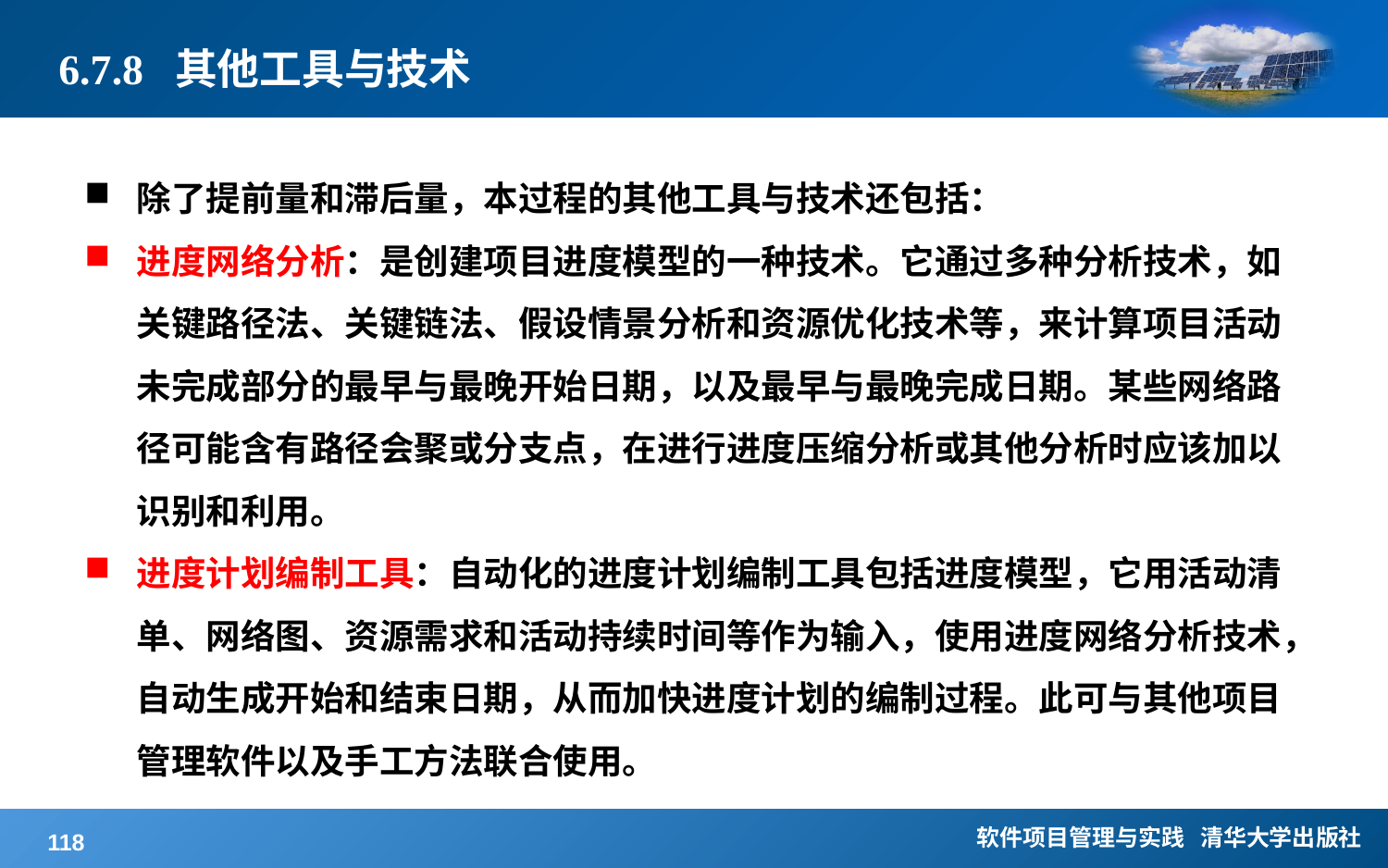

# 6.7.8  其他工具与技术
除了提前量和滞后量，本过程的其他工具与技术还包括：
进度网络分析：是创建项目进度模型的一种技术。它通过多种分析技术，如关键路径法、关键链法、假设情景分析和资源优化技术等，来计算项目活动未完成部分的最早与最晚开始日期，以及最早与最晚完成日期。某些网络路径可能含有路径会聚或分支点，在进行进度压缩分析或其他分析时应该加以识别和利用。
进度计划编制工具：自动化的进度计划编制工具包括进度模型，它用活动清单、网络图、资源需求和活动持续时间等作为输入，使用进度网络分析技术，自动生成开始和结束日期，从而加快进度计划的编制过程。此可与其他项目管理软件以及手工方法联合使用。